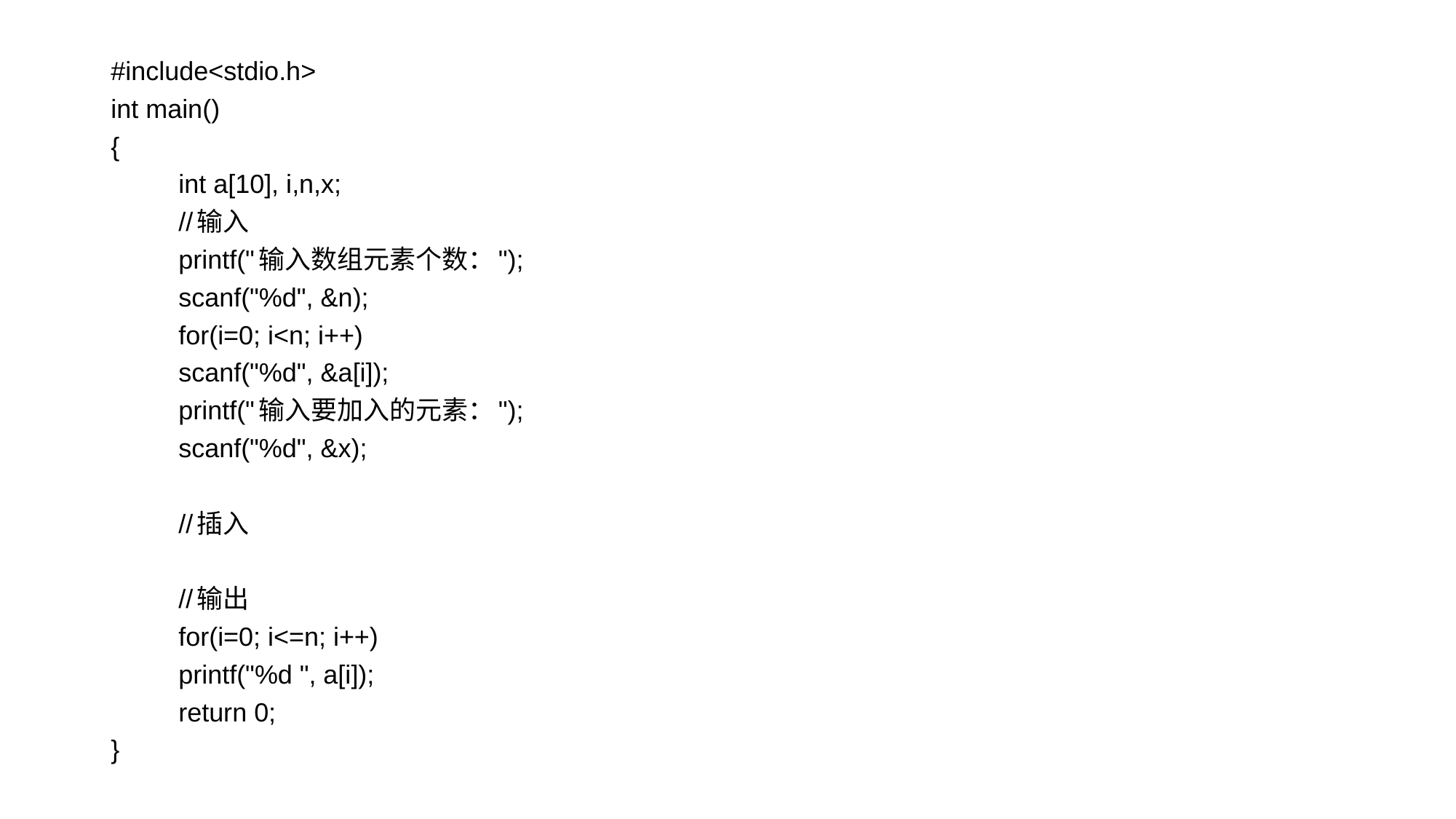

#include<stdio.h>
int main()
{
	int a[10], i,n,x;
	//输入
	printf("输入数组元素个数：");
	scanf("%d", &n);
	for(i=0; i<n; i++)
		scanf("%d", &a[i]);
	printf("输入要加入的元素：");
	scanf("%d", &x);

	//插入

	//输出
	for(i=0; i<=n; i++)
		printf("%d ", a[i]);
	return 0;
}